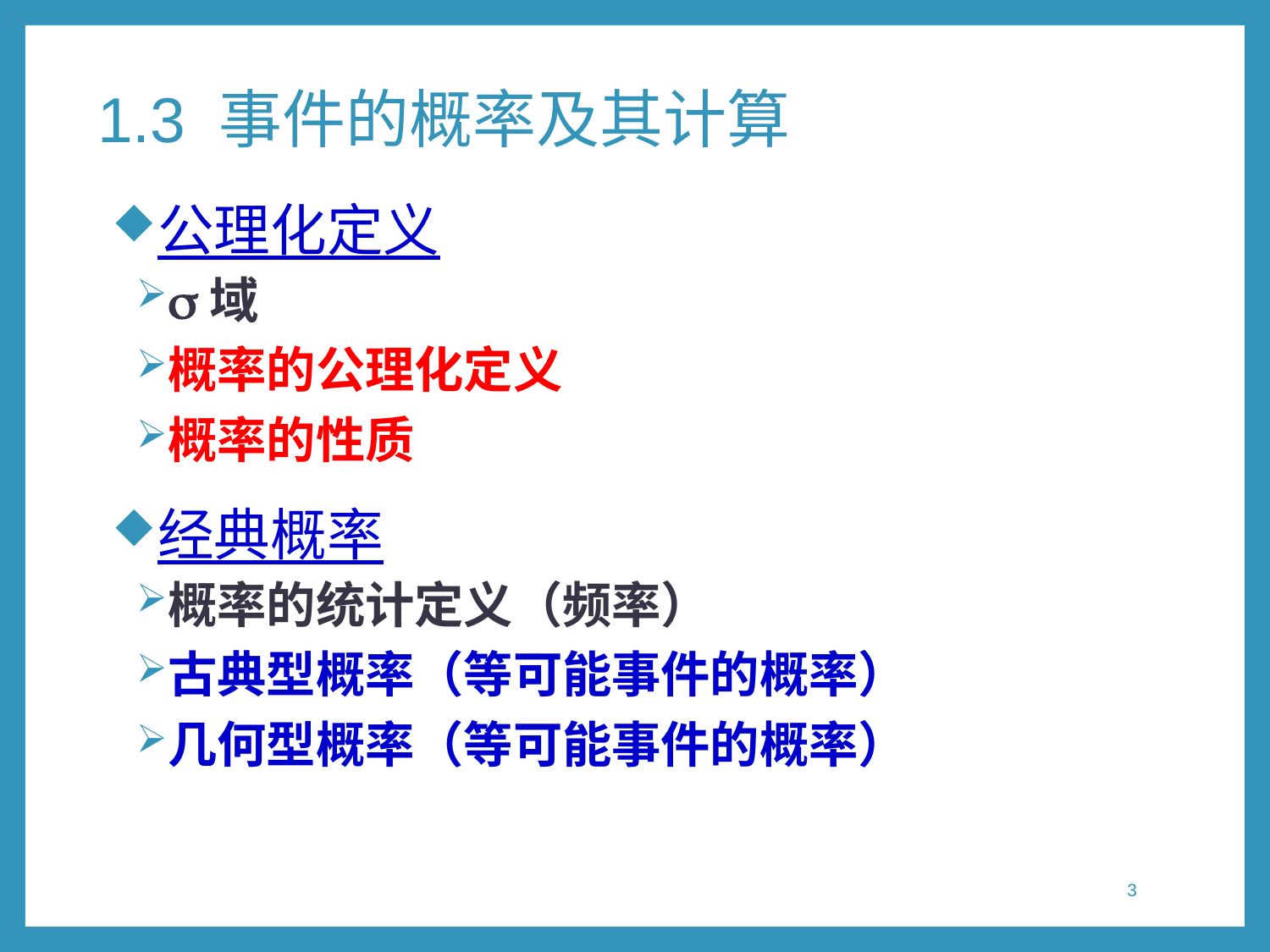

# 1.3 事件的概率及其计算
公理化定义
σ域
概率的公理化定义
概率的性质
经典概率
概率的统计定义（频率）
古典型概率（等可能事件的概率）
几何型概率（等可能事件的概率）

3